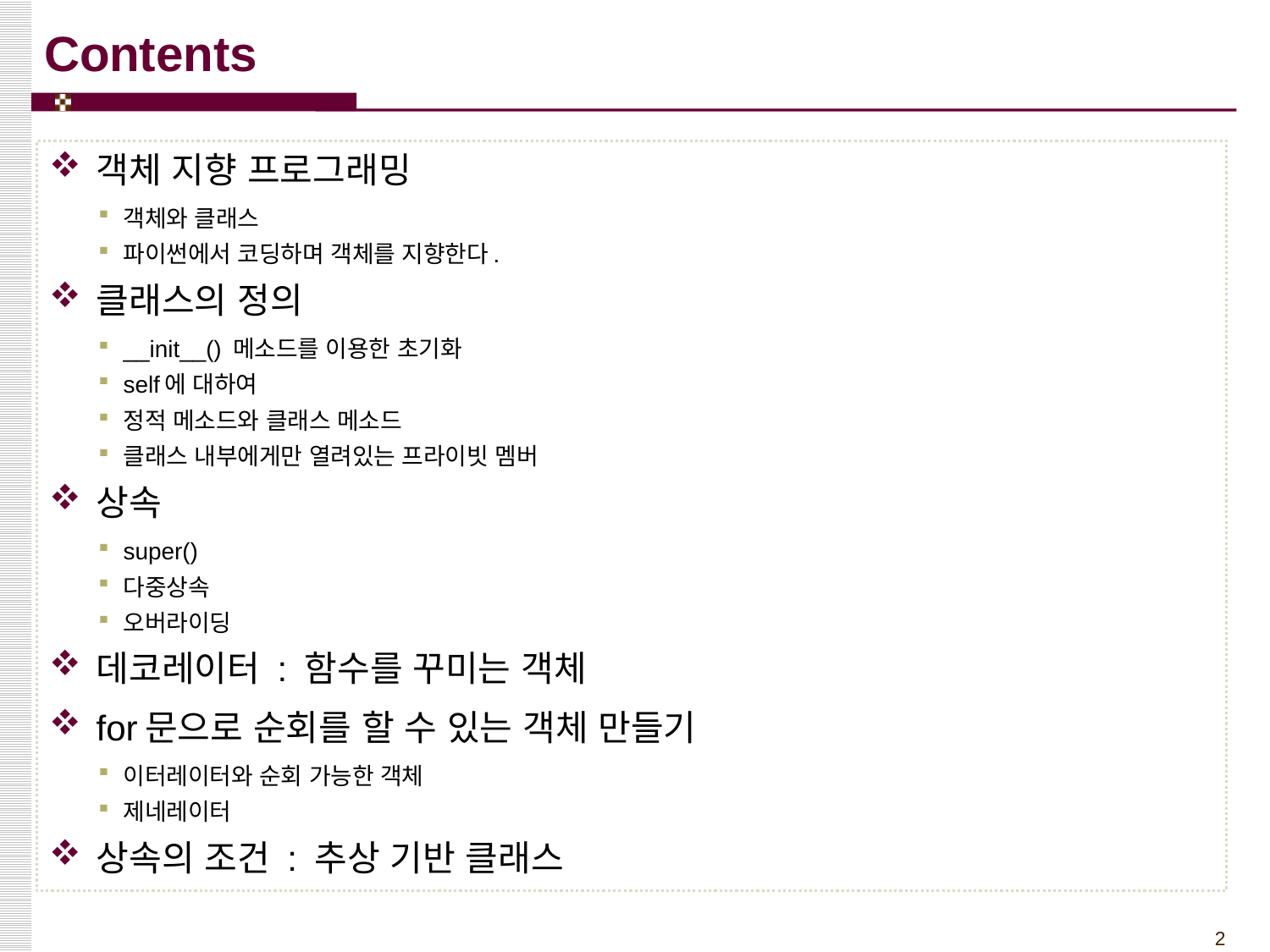

객체 지향 프로그래밍
객체와 클래스
파이썬에서 코딩하며 객체를 지향한다.
클래스의 정의
__init__() 메소드를 이용한 초기화
self에 대하여
정적 메소드와 클래스 메소드
클래스 내부에게만 열려있는 프라이빗 멤버
상속
super()
다중상속
오버라이딩
데코레이터 : 함수를 꾸미는 객체
for문으로 순회를 할 수 있는 객체 만들기
이터레이터와 순회 가능한 객체
제네레이터
상속의 조건 : 추상 기반 클래스